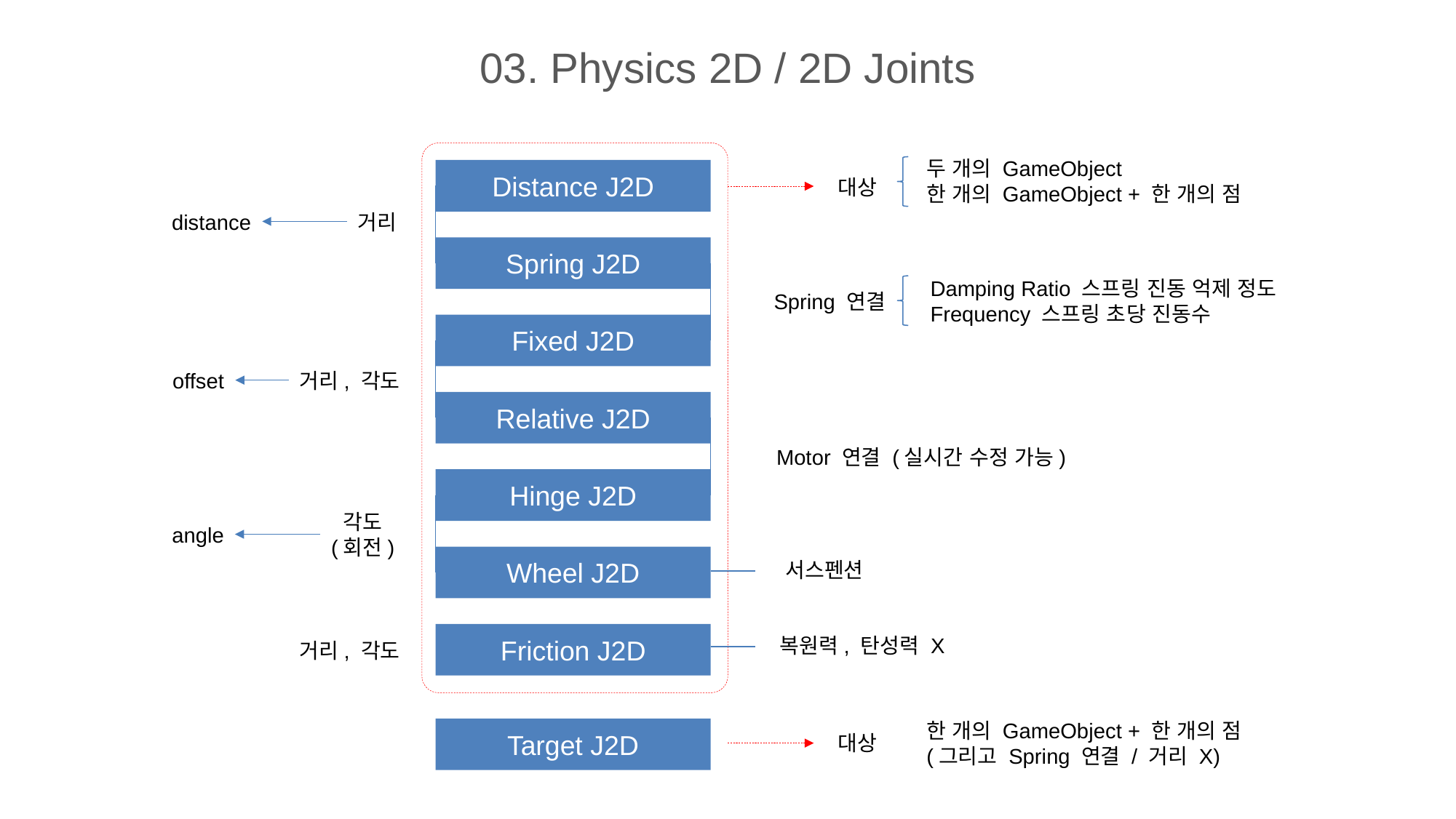

# 03. Physics 2D / 2D Joints

두 개의 GameObject
한 개의 GameObject + 한 개의 점

Distance J2D
대상
distance
거리
Spring J2D
Damping Ratio 스프링 진동 억제 정도
Frequency 스프링 초당 진동수

Spring 연결
Fixed J2D
offset
거리, 각도
Relative J2D
Motor 연결 (실시간 수정 가능)
Hinge J2D
각도
(회전)
angle
Wheel J2D
서스펜션
Friction J2D
복원력, 탄성력 X
거리, 각도
한 개의 GameObject + 한 개의 점
(그리고 Spring 연결 / 거리 X)
Target J2D
대상